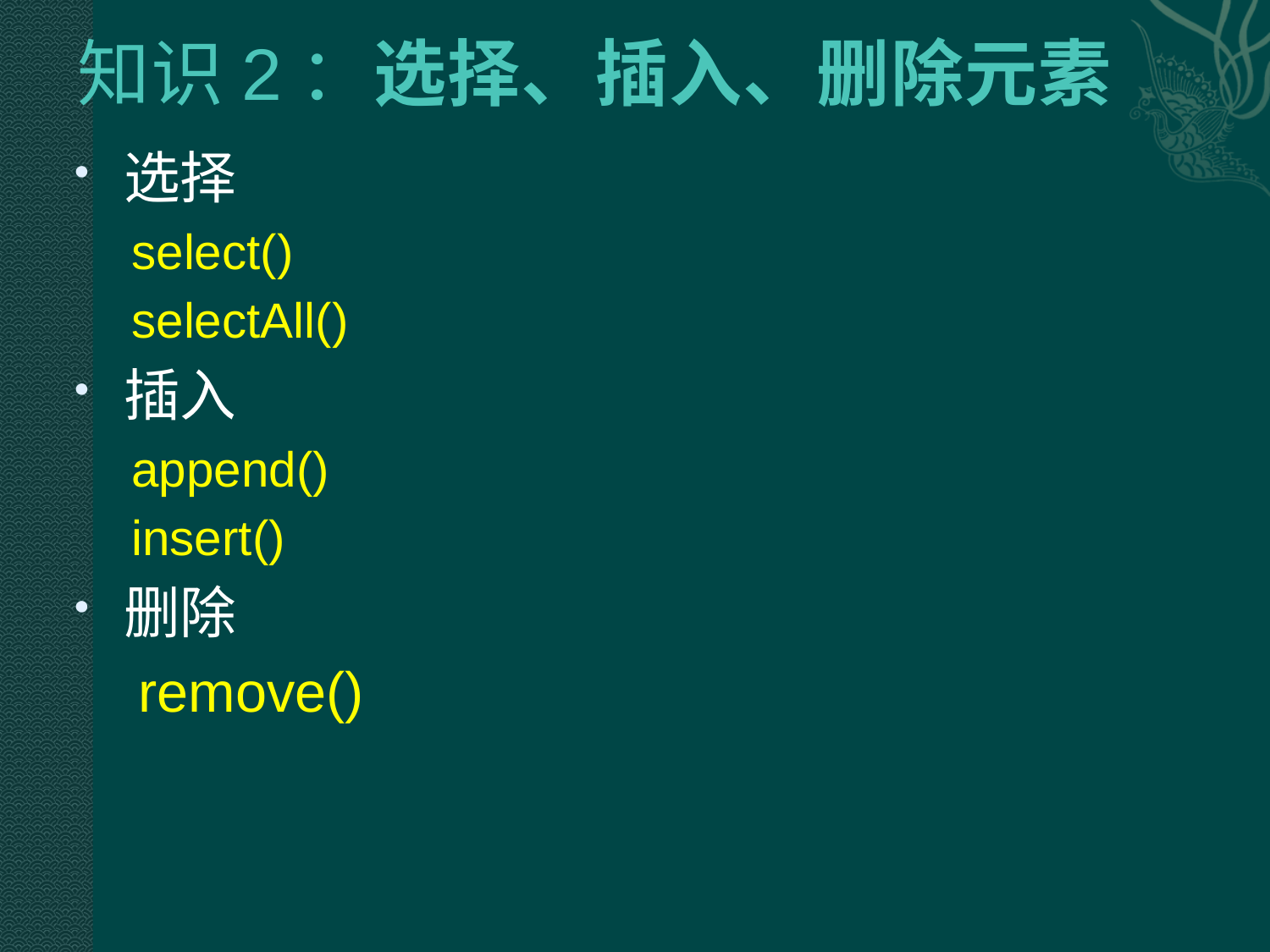

# 知识2：选择、插入、删除元素
选择
select()
selectAll()
插入
append()
insert()
删除
    remove()